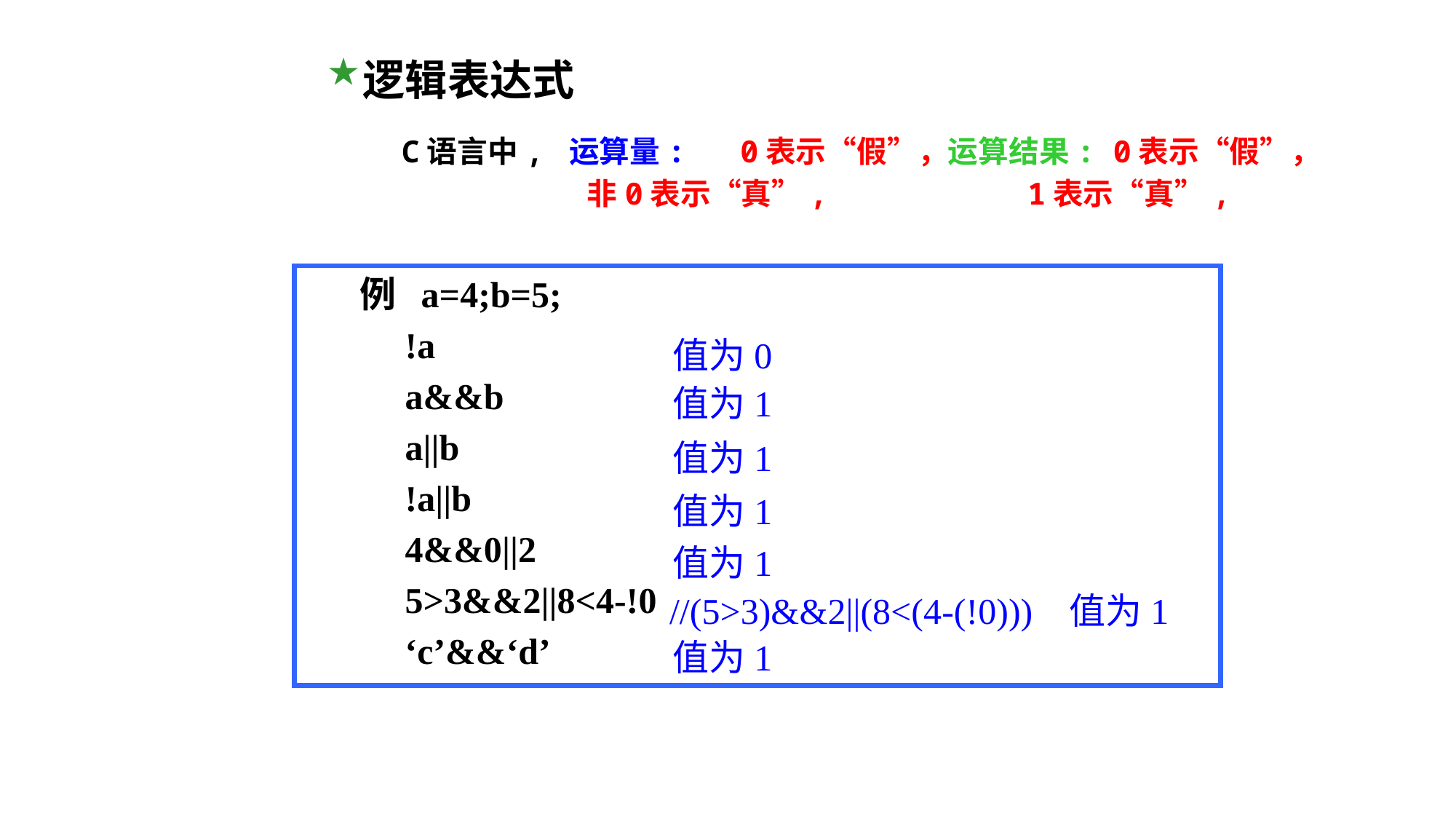

逻辑表达式

C语言中, 运算量:   0表示“假”，运算结果: 0表示“假”，
          非0表示“真”,           1表示“真”,
例  a=4;b=5;
     !a
     a&&b
     a||b
     !a||b
     4&&0||2
     5>3&&2||8<4-!0
     ‘c’&&‘d’
值为0
值为1
值为1
值为1
值为1
//(5>3)&&2||(8<(4-(!0)))   值为1
值为1